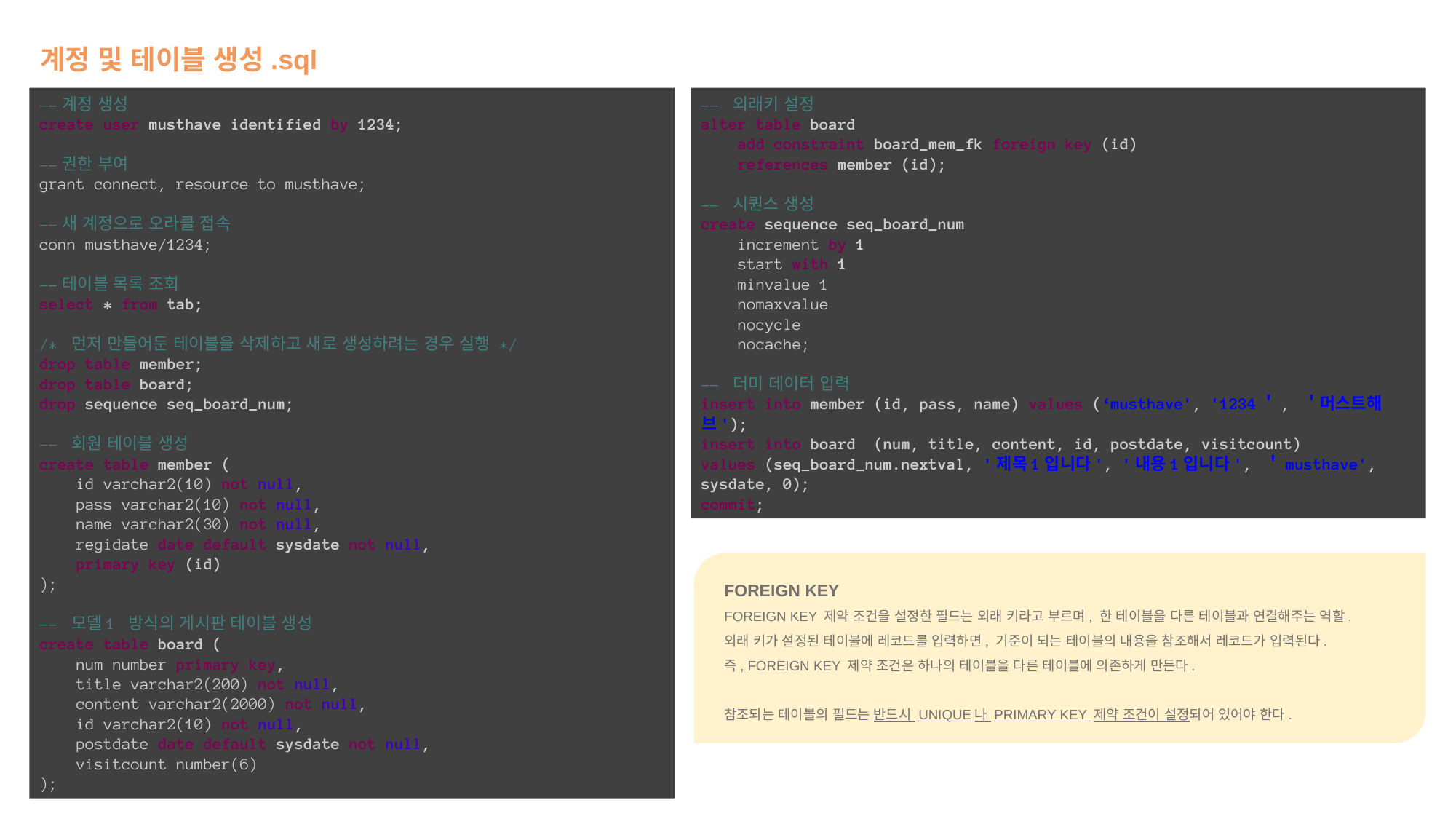

# 계정 및 테이블 생성.sql
--계정 생성
create user musthave identified by 1234;

--권한 부여
grant connect, resource to musthave;

--새 계정으로 오라클 접속
conn musthave/1234;

--테이블 목록 조회
select * from tab;

/* 먼저 만들어둔 테이블을 삭제하고 새로 생성하려는 경우 실행 */
drop table member;
drop table board;
drop sequence seq_board_num;

-- 회원 테이블 생성
create table member (
    id varchar2(10) not null,
    pass varchar2(10) not null,
    name varchar2(30) not null,
    regidate date default sysdate not null,
    primary key (id)
);

-- 모델1 방식의 게시판 테이블 생성
create table board (
    num number primary key,
    title varchar2(200) not null,
    content varchar2(2000) not null,
    id varchar2(10) not null,
    postdate date default sysdate not null,
    visitcount number(6)
);
-- 외래키 설정
alter table board
    add constraint board_mem_fk foreign key (id)
    references member (id);

-- 시퀀스 생성
create sequence seq_board_num
    increment by 1
    start with 1
    minvalue 1
    nomaxvalue
    nocycle
    nocache;

-- 더미 데이터 입력
insert into member (id, pass, name) values (‘musthave', '1234＇, ＇머스트해브');
insert into board  (num, title, content, id, postdate, visitcount)
values (seq_board_num.nextval, '제목1입니다', '내용1입니다', ＇musthave', sysdate, 0);
commit;

FOREIGN KEY
FOREIGN KEY 제약 조건을 설정한 필드는 외래 키라고 부르며, 한 테이블을 다른 테이블과 연결해주는 역할.
외래 키가 설정된 테이블에 레코드를 입력하면, 기준이 되는 테이블의 내용을 참조해서 레코드가 입력된다.
즉, FOREIGN KEY 제약 조건은 하나의 테이블을 다른 테이블에 의존하게 만든다.

참조되는 테이블의 필드는 반드시 UNIQUE나 PRIMARY KEY 제약 조건이 설정되어 있어야 한다.